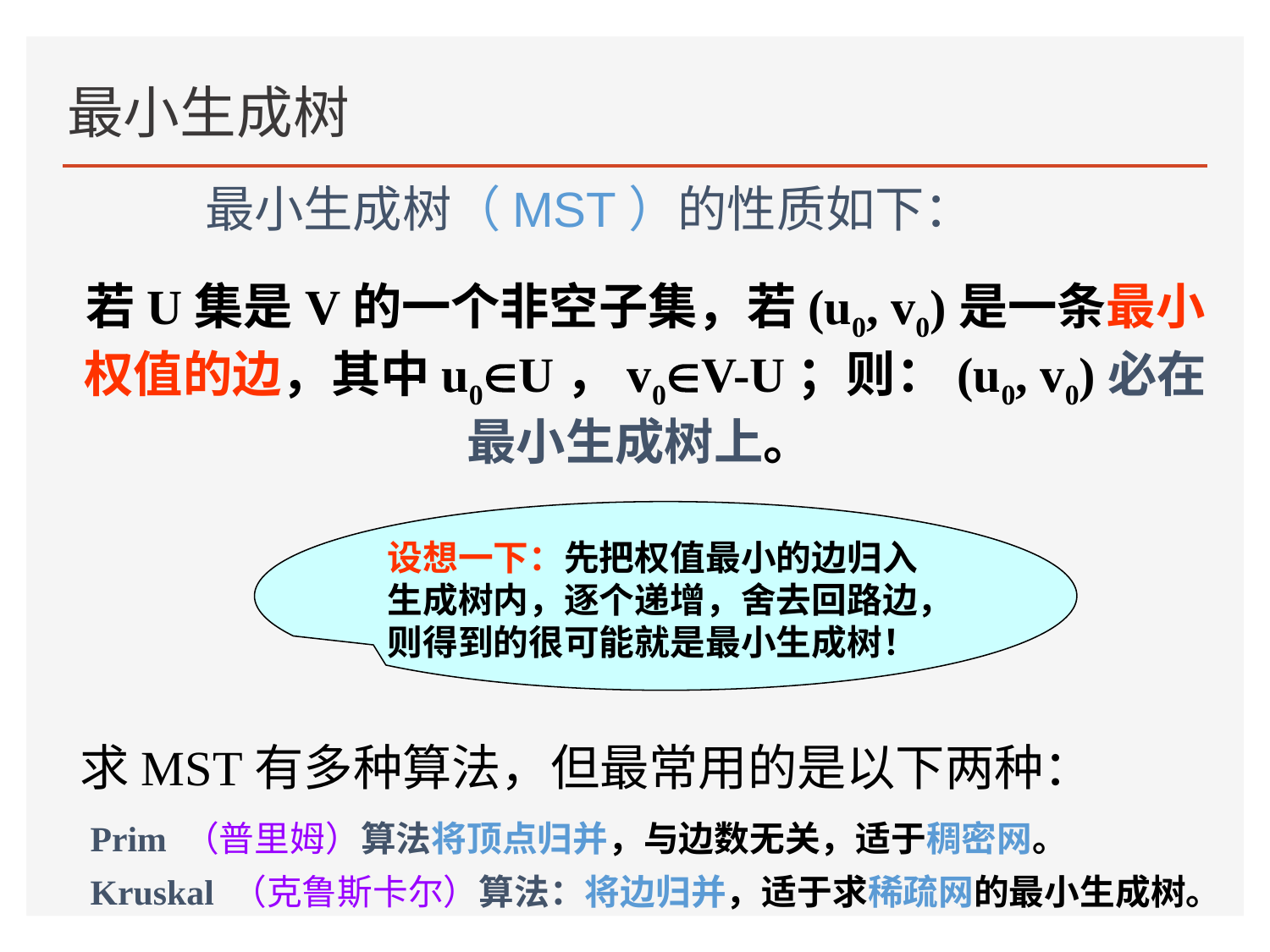

# 最小生成树
最小生成树（MST）的性质如下：
若U集是V的一个非空子集，若(u0, v0)是一条最小权值的边，其中u0∈U，v0∈V-U；则：(u0, v0)必在最小生成树上。
设想一下：先把权值最小的边归入生成树内，逐个递增，舍去回路边，则得到的很可能就是最小生成树！
求MST有多种算法，但最常用的是以下两种：
Prim （普里姆）算法将顶点归并，与边数无关，适于稠密网。
Kruskal （克鲁斯卡尔）算法：将边归并，适于求稀疏网的最小生成树。